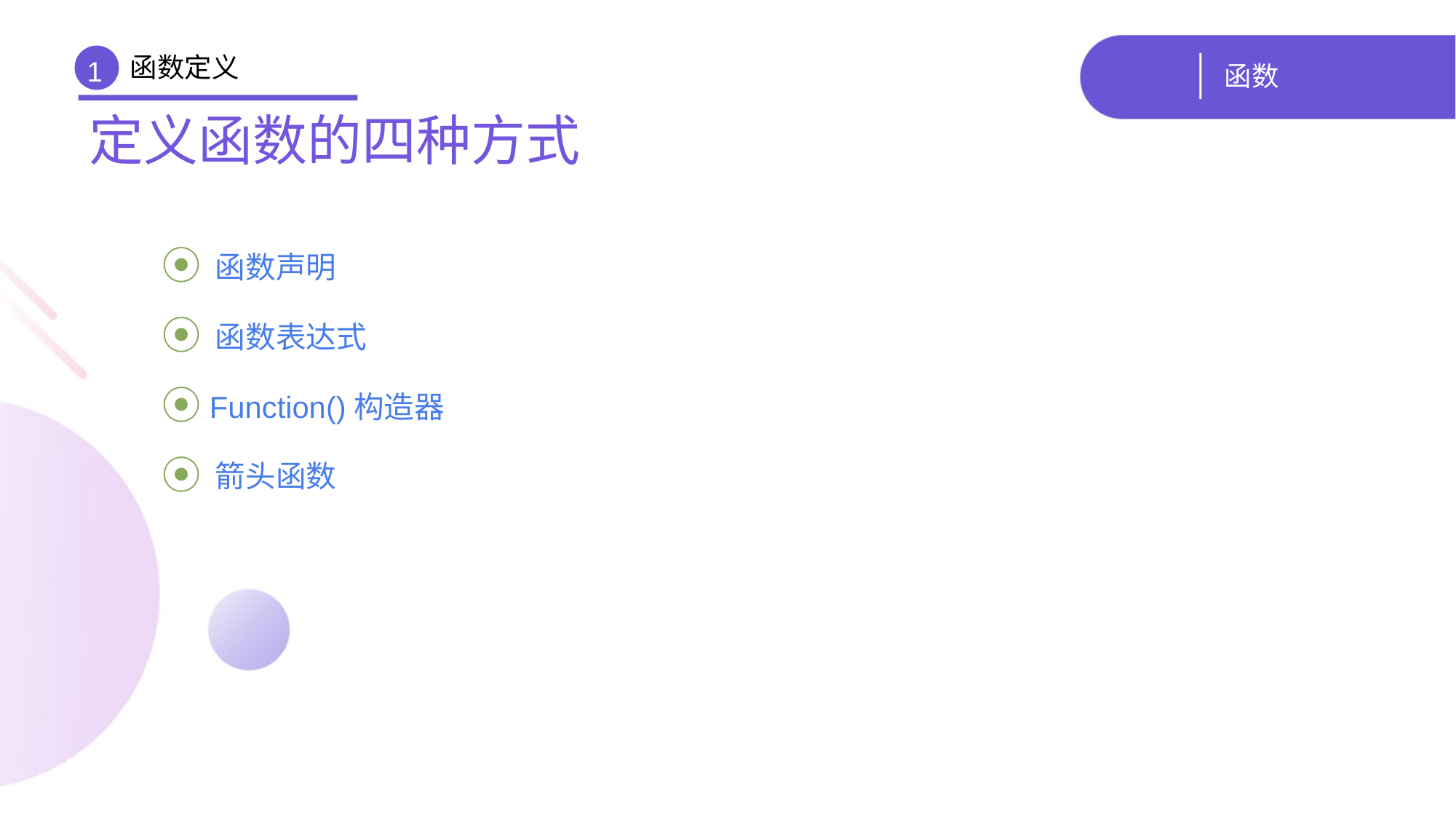

函数定义
# 函数
1
定义函数的四种方式
 函数声明
 函数表达式
 Function()构造器
 箭头函数